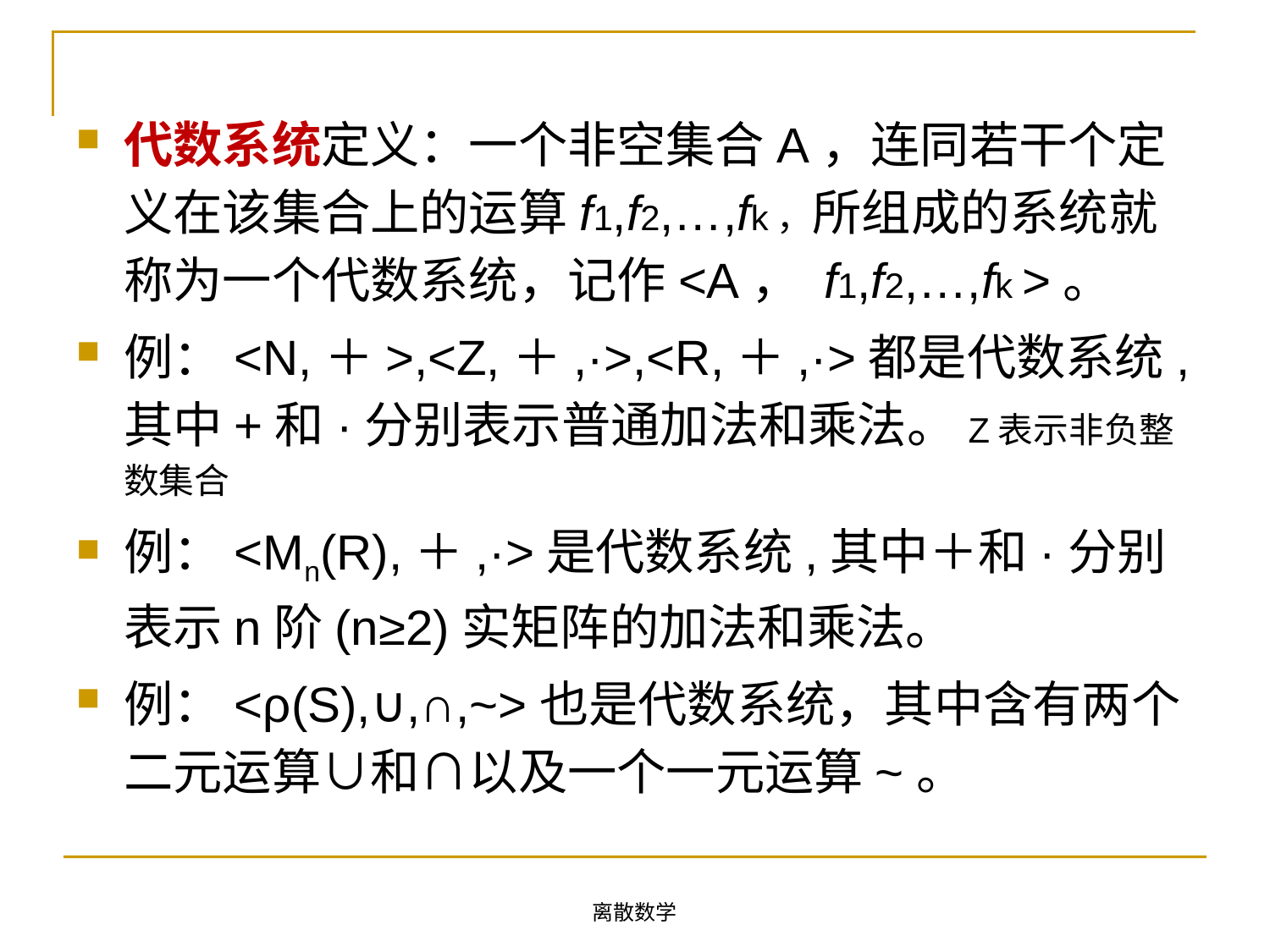

代数系统定义：一个非空集合A，连同若干个定义在该集合上的运算f1,f2,…,fk，所组成的系统就称为一个代数系统，记作<A， f1,f2,…,fk >。
例：<N,＋>,<Z,＋,·>,<R,＋,·>都是代数系统,其中+和·分别表示普通加法和乘法。Z表示非负整数集合
例：<Mn(R),＋,·>是代数系统,其中＋和·分别表示n阶(n≥2)实矩阵的加法和乘法。
例：<ρ(S),∪,∩,~>也是代数系统，其中含有两个二元运算∪和∩以及一个一元运算~。

11
离散数学